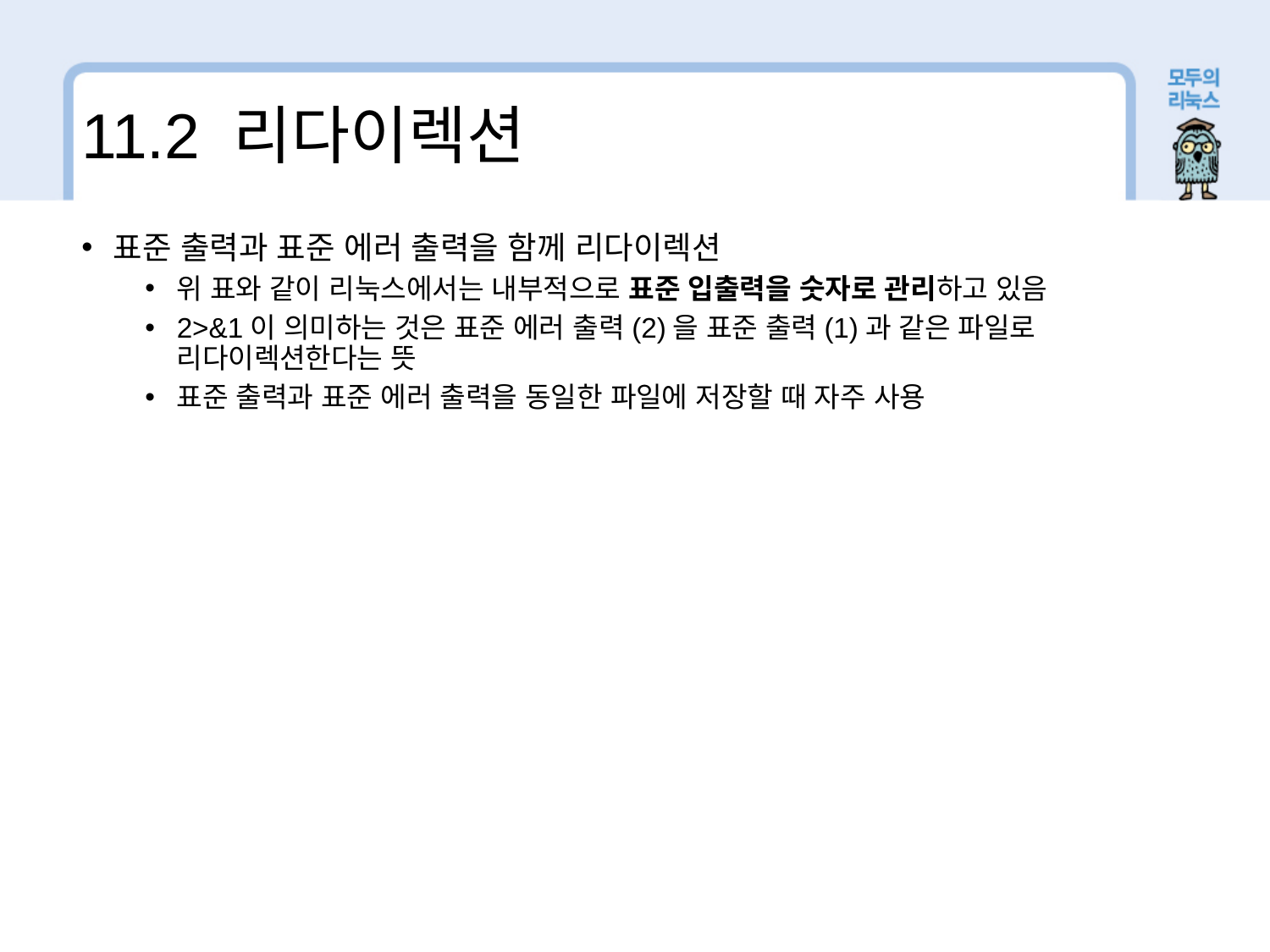

11.2 리다이렉션
표준 출력과 표준 에러 출력을 함께 리다이렉션
위 표와 같이 리눅스에서는 내부적으로 표준 입출력을 숫자로 관리하고 있음
2>&1이 의미하는 것은 표준 에러 출력(2)을 표준 출력(1)과 같은 파일로 리다이렉션한다는 뜻
표준 출력과 표준 에러 출력을 동일한 파일에 저장할 때 자주 사용